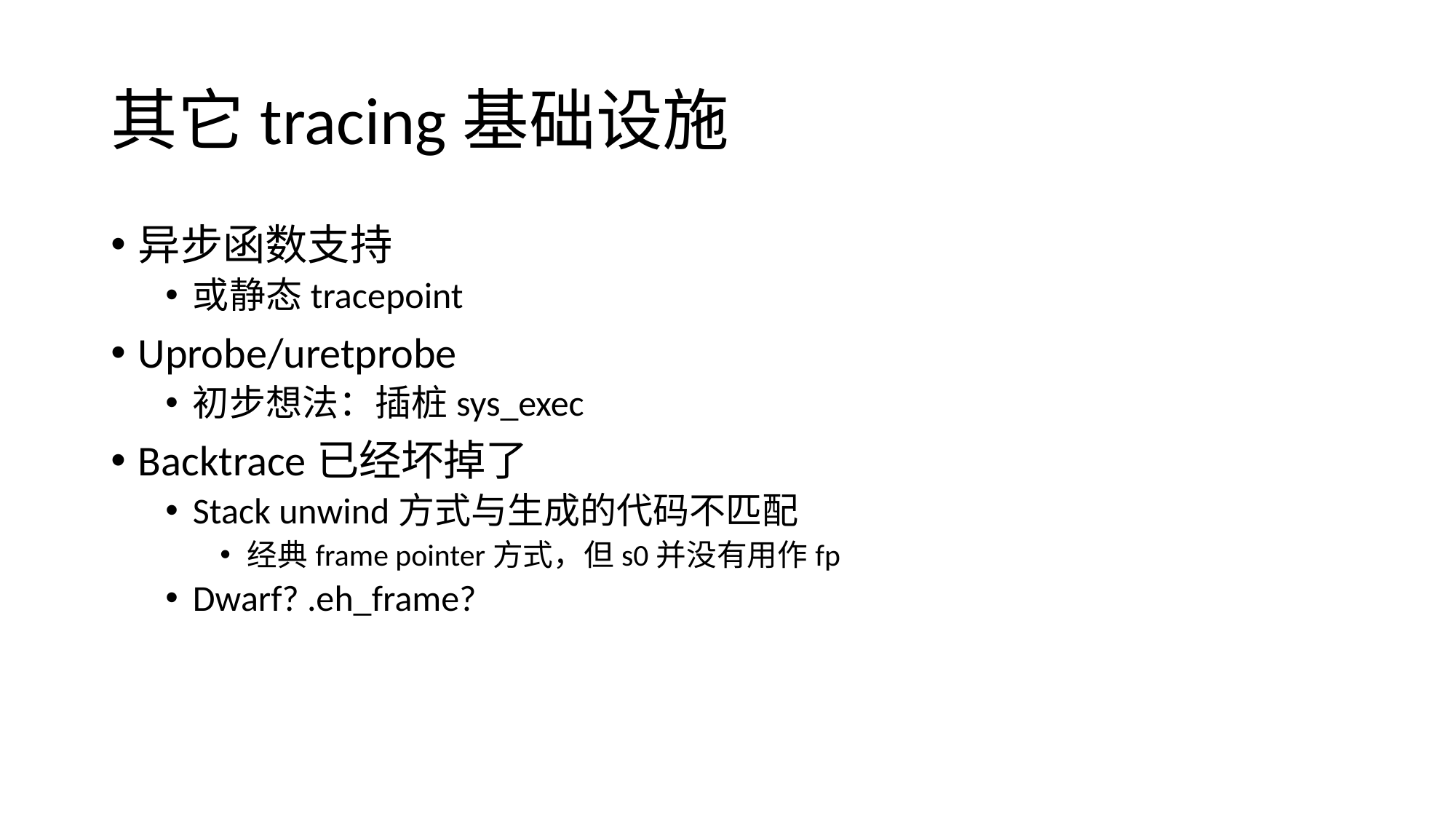

# 其它tracing基础设施
异步函数支持
或静态tracepoint
Uprobe/uretprobe
初步想法：插桩sys_exec
Backtrace已经坏掉了
Stack unwind方式与生成的代码不匹配
经典frame pointer方式，但s0并没有用作fp
Dwarf? .eh_frame?